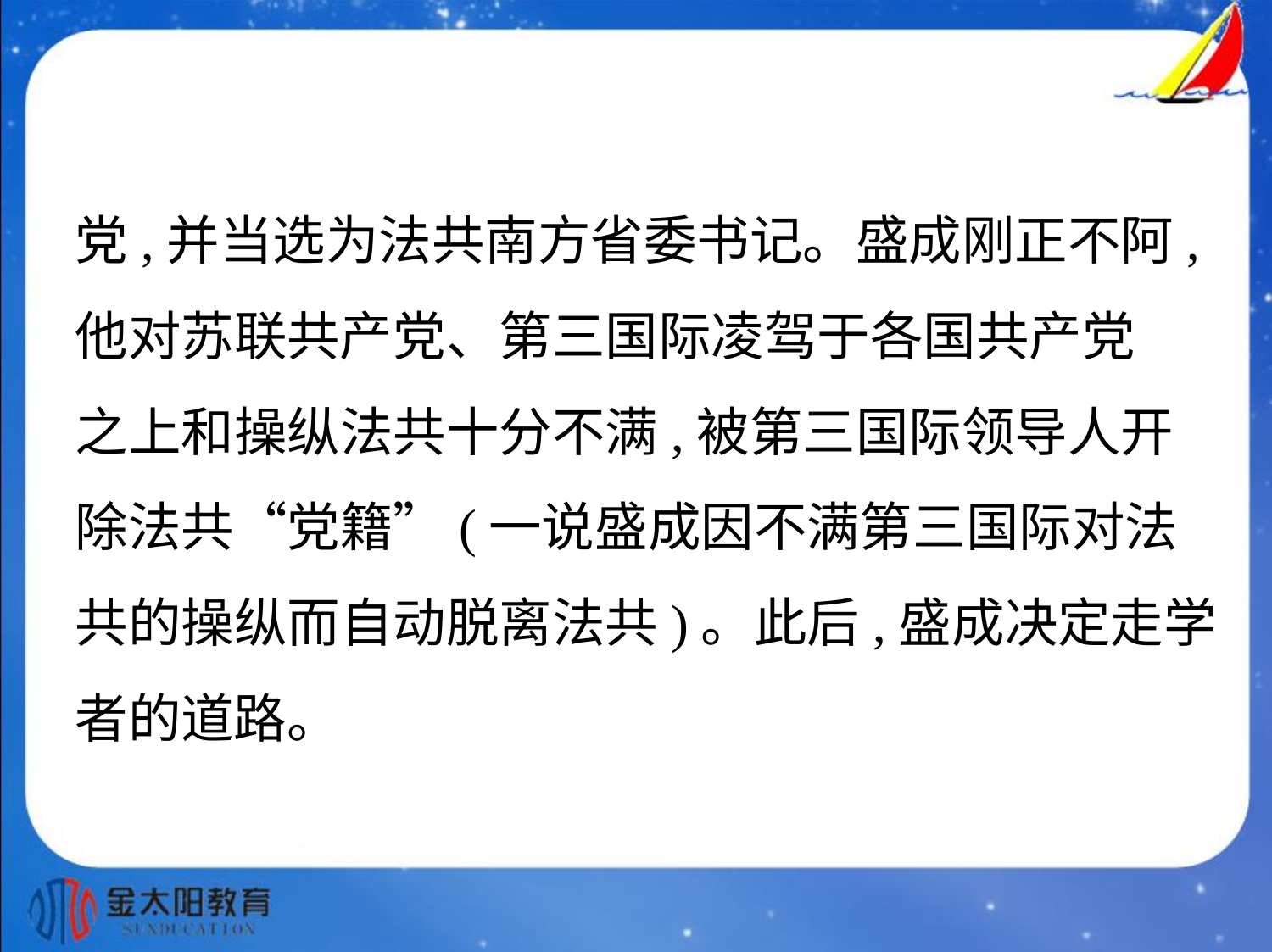

党,并当选为法共南方省委书记。盛成刚正不阿,
他对苏联共产党、第三国际凌驾于各国共产党
之上和操纵法共十分不满,被第三国际领导人开
除法共“党籍”(一说盛成因不满第三国际对法
共的操纵而自动脱离法共)。此后,盛成决定走学
者的道路。